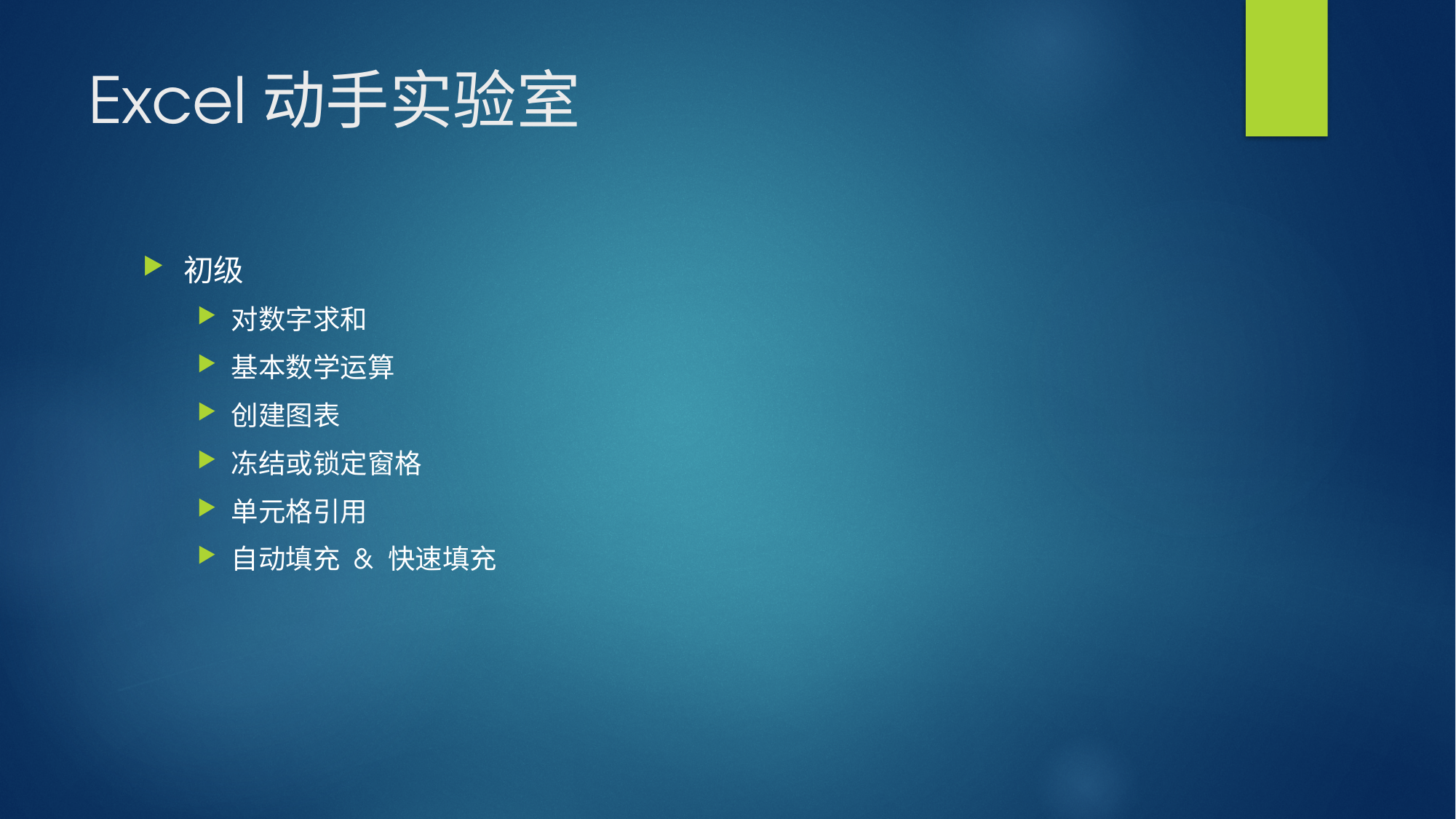

# Excel动手实验室
初级
对数字求和
基本数学运算
创建图表
冻结或锁定窗格
单元格引用
自动填充 & 快速填充